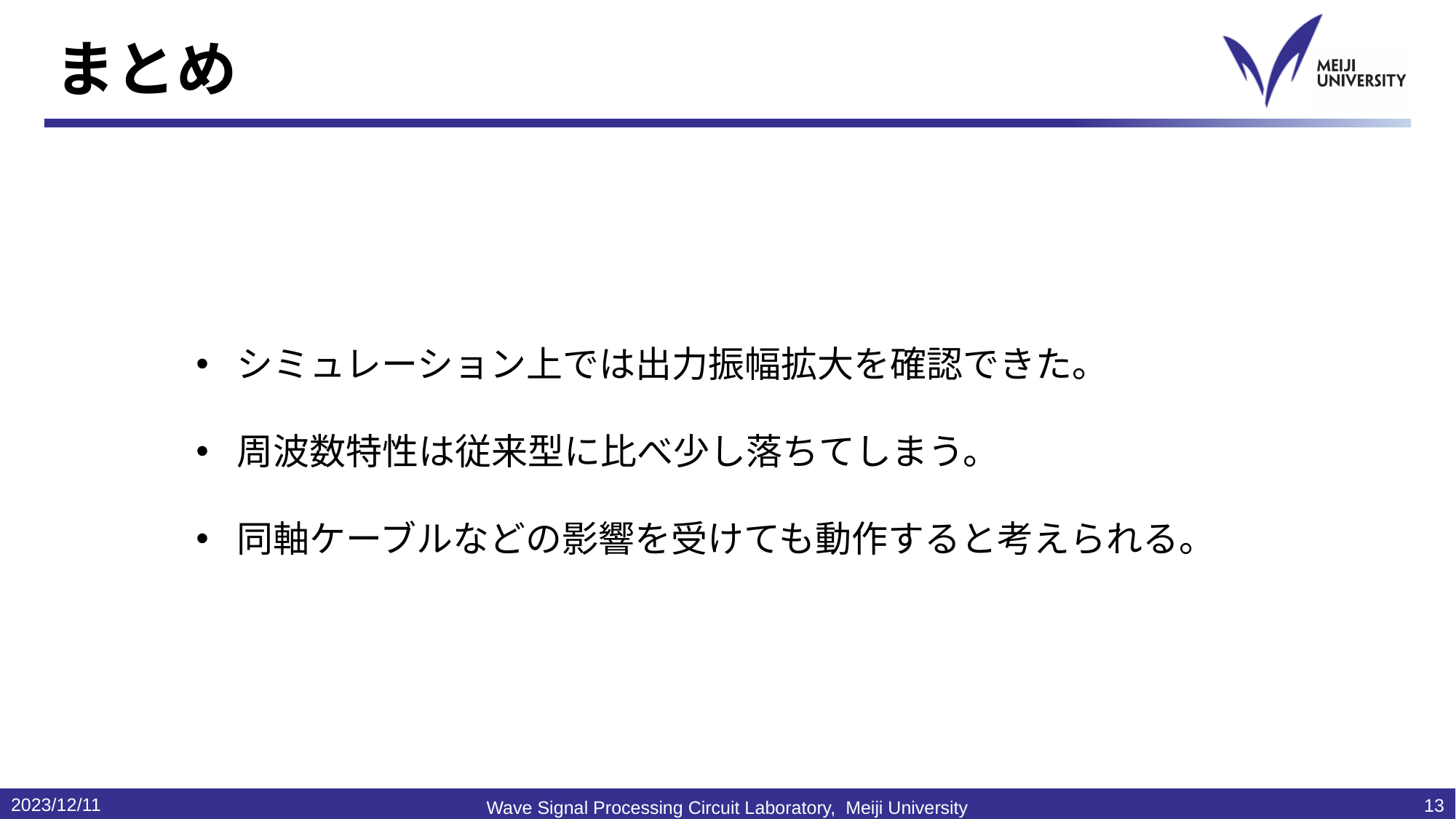

# まとめ
シミュレーション上では出力振幅拡大を確認できた。

周波数特性は従来型に比べ少し落ちてしまう。

同軸ケーブルなどの影響を受けても動作すると考えられる。
2023/12/11
13
Wave Signal Processing Circuit Laboratory,  Meiji University